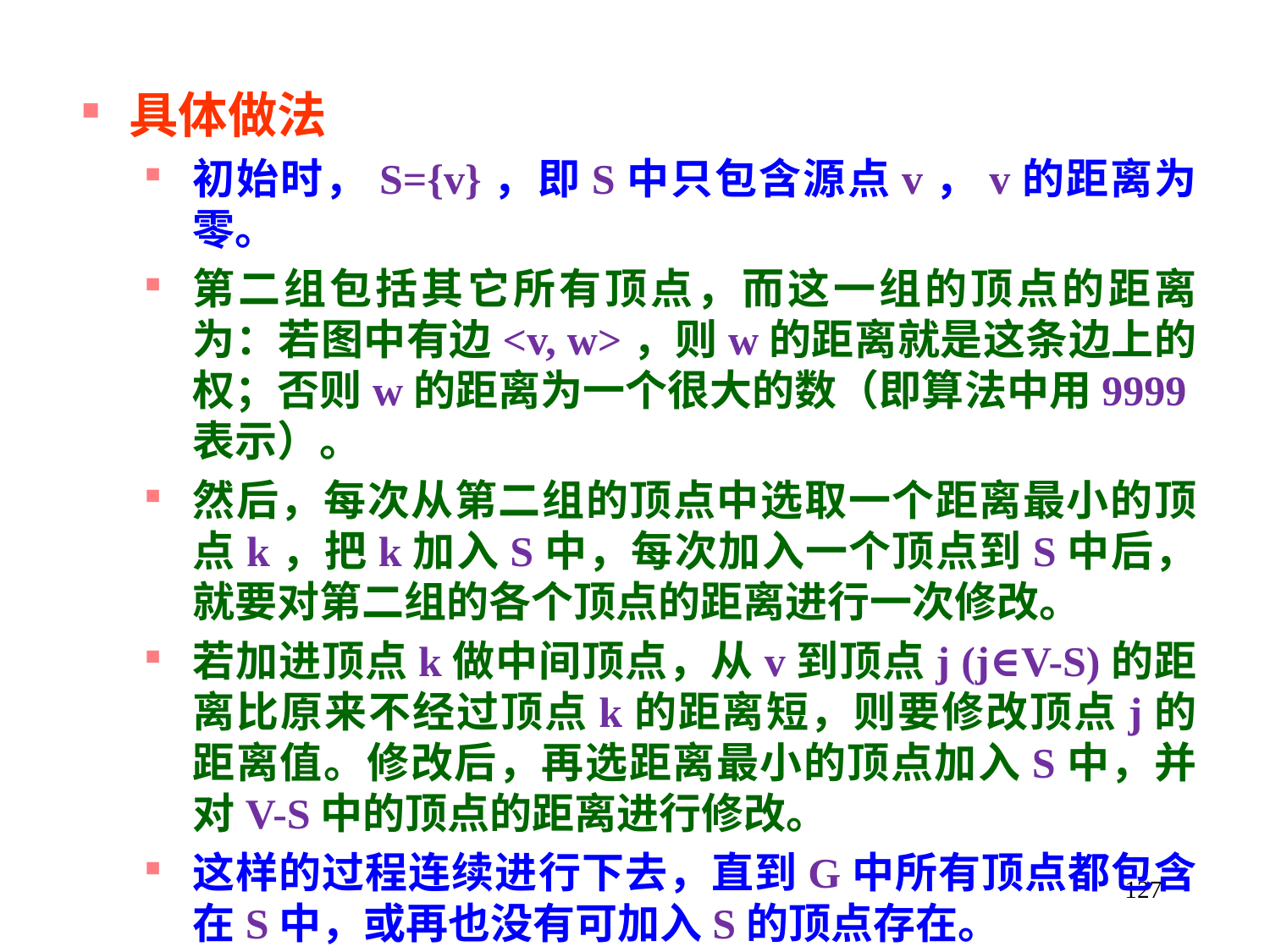

具体做法
初始时，S={v}，即S中只包含源点v，v的距离为零。
第二组包括其它所有顶点，而这一组的顶点的距离为：若图中有边<v, w>，则w的距离就是这条边上的权；否则w的距离为一个很大的数（即算法中用9999表示）。
然后，每次从第二组的顶点中选取一个距离最小的顶点k，把k加入S中，每次加入一个顶点到S中后，就要对第二组的各个顶点的距离进行一次修改。
若加进顶点k做中间顶点，从v到顶点j (j∈V-S)的距离比原来不经过顶点k的距离短，则要修改顶点j的距离值。修改后，再选距离最小的顶点加入S中，并对V-S中的顶点的距离进行修改。
这样的过程连续进行下去，直到G中所有顶点都包含在S中，或再也没有可加入S的顶点存在。
127